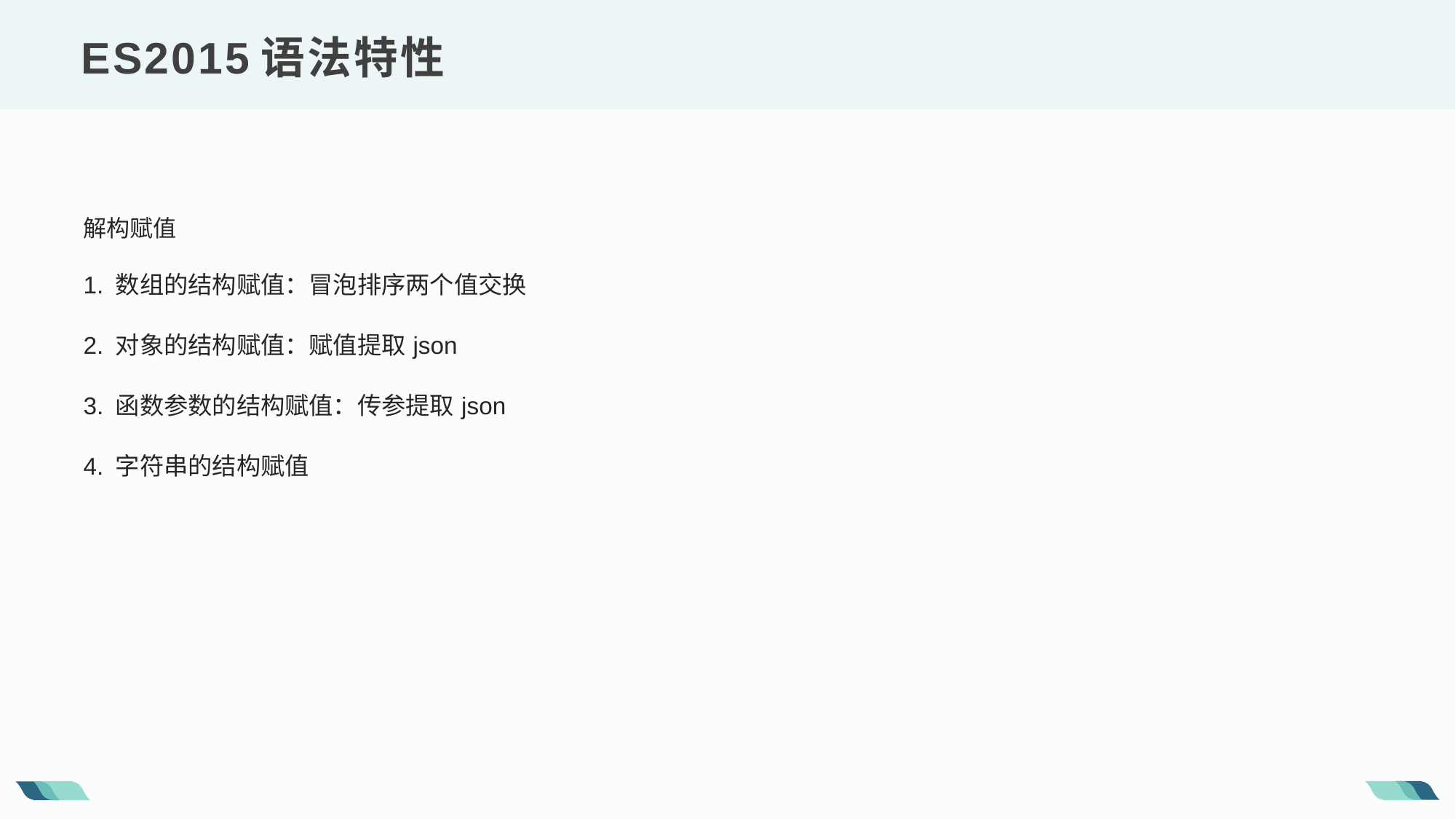

ES2015语法特性
解构赋值
1. 数组的结构赋值：冒泡排序两个值交换
2. 对象的结构赋值：赋值提取json
3. 函数参数的结构赋值：传参提取json
4. 字符串的结构赋值